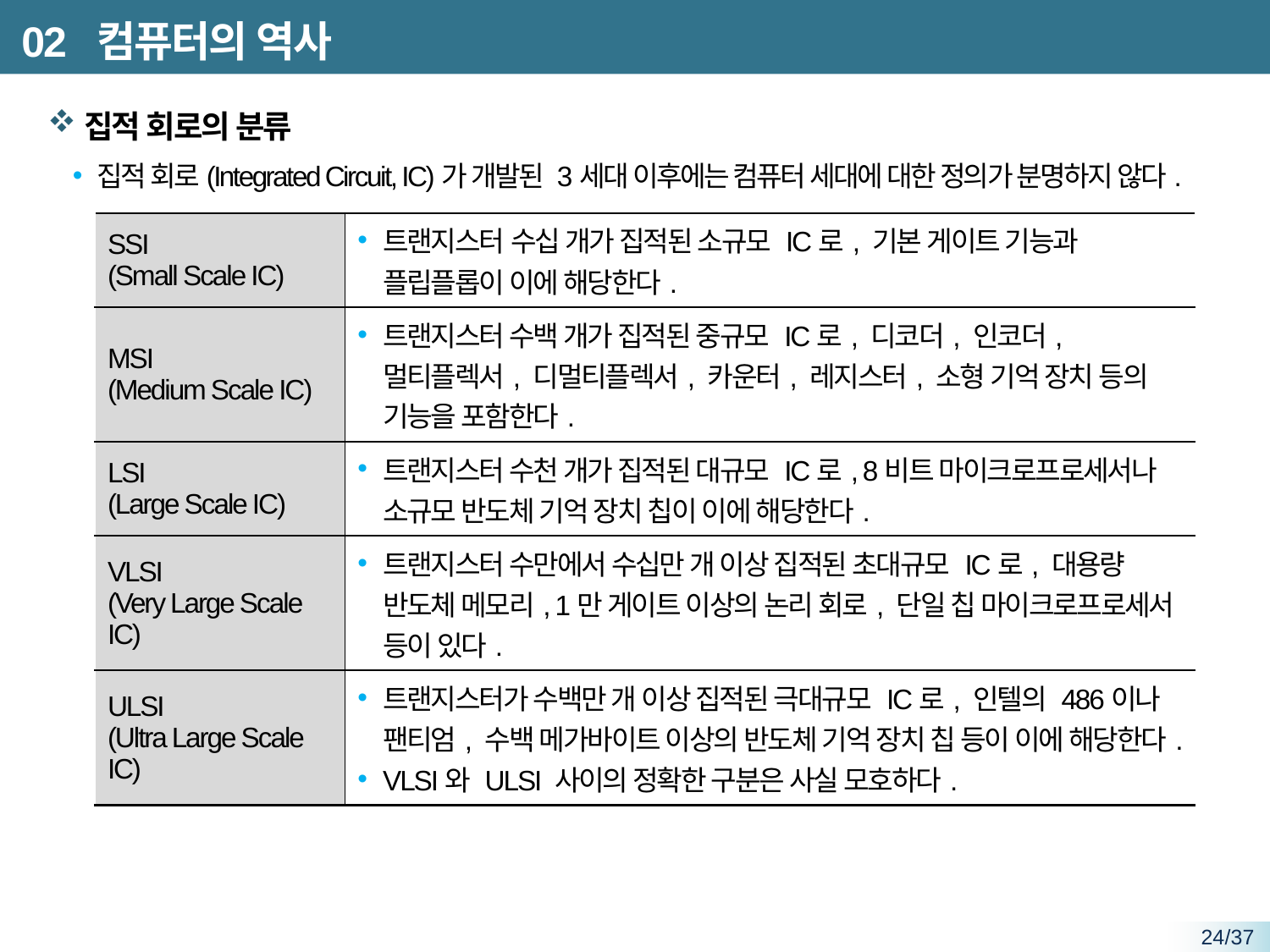

# 02  컴퓨터의 역사
집적 회로의 분류
집적 회로(Integrated Circuit, IC)가 개발된 3세대 이후에는 컴퓨터 세대에 대한 정의가 분명하지 않다.

| SSI (Small Scale IC) | 트랜지스터 수십 개가 집적된 소규모 IC로, 기본 게이트 기능과 플립플롭이 이에 해당한다. |
| --- | --- |
| MSI (Medium Scale IC) | 트랜지스터 수백 개가 집적된 중규모 IC로, 디코더, 인코더, 멀티플렉서, 디멀티플렉서, 카운터, 레지스터, 소형 기억 장치 등의 기능을 포함한다. |
| LSI (Large Scale IC) | 트랜지스터 수천 개가 집적된 대규모 IC로, 8비트 마이크로프로세서나 소규모 반도체 기억 장치 칩이 이에 해당한다. |
| VLSI (Very Large Scale IC) | 트랜지스터 수만에서 수십만 개 이상 집적된 초대규모 IC로, 대용량 반도체 메모리, 1만 게이트 이상의 논리 회로, 단일 칩 마이크로프로세서 등이 있다. |
| ULSI (Ultra Large Scale IC) | 트랜지스터가 수백만 개 이상 집적된 극대규모 IC로, 인텔의 486이나 팬티엄, 수백 메가바이트 이상의 반도체 기억 장치 칩 등이 이에 해당한다. VLSI와 ULSI 사이의 정확한 구분은 사실 모호하다. |